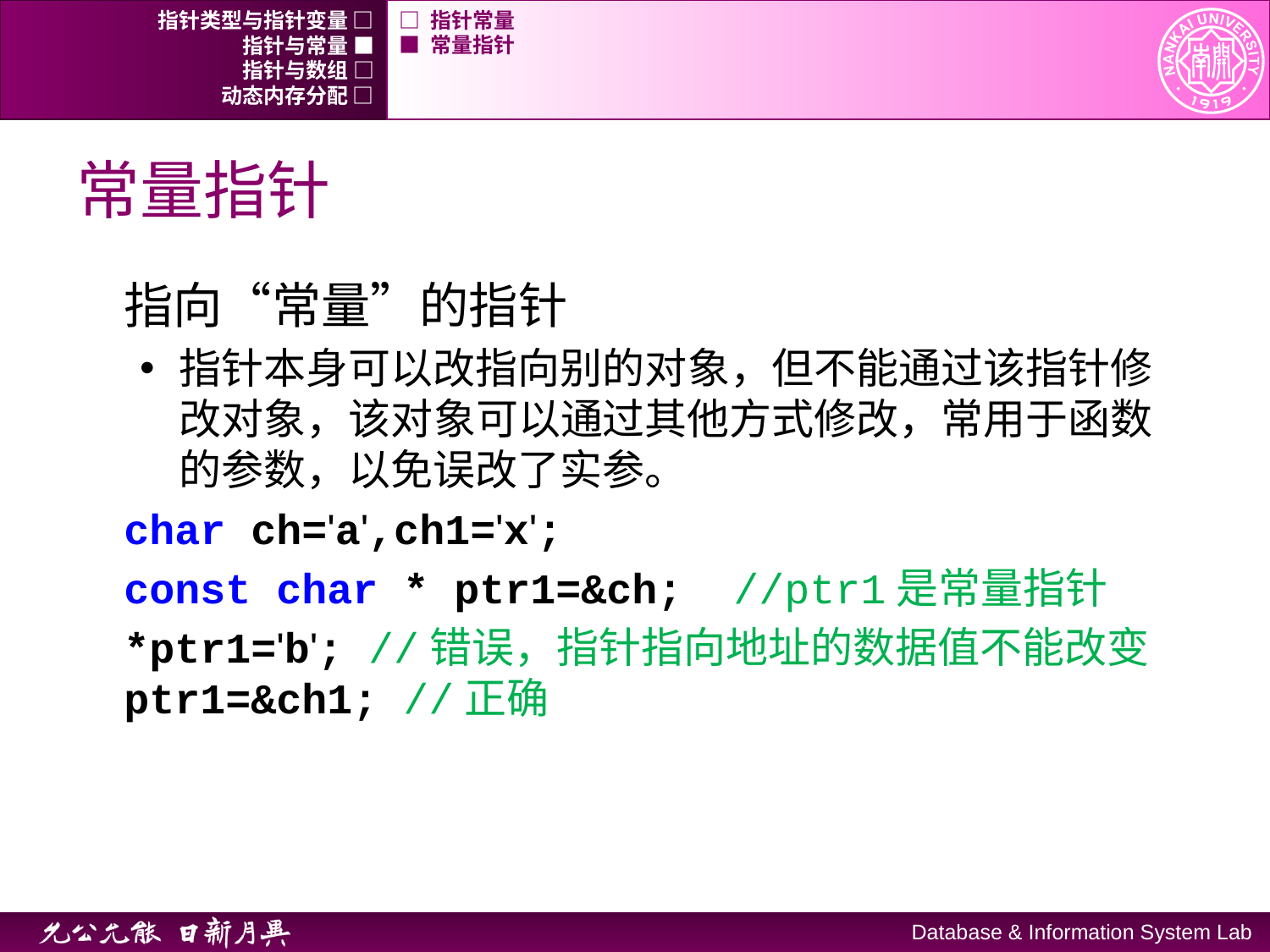

指针类型与指针变量 □
□ 指针常量
指针与常量 ■
■ 常量指针
指针与数组 □

动态内存分配 □

# 常量指针
指向“常量”的指针
指针本身可以改指向别的对象，但不能通过该指针修改对象，该对象可以通过其他方式修改，常用于函数的参数，以免误改了实参。
	char ch='a',ch1='x';
	const char * ptr1=&ch;  //ptr1是常量指针
	*ptr1='b'; //错误，指针指向地址的数据值不能改变ptr1=&ch1; //正确